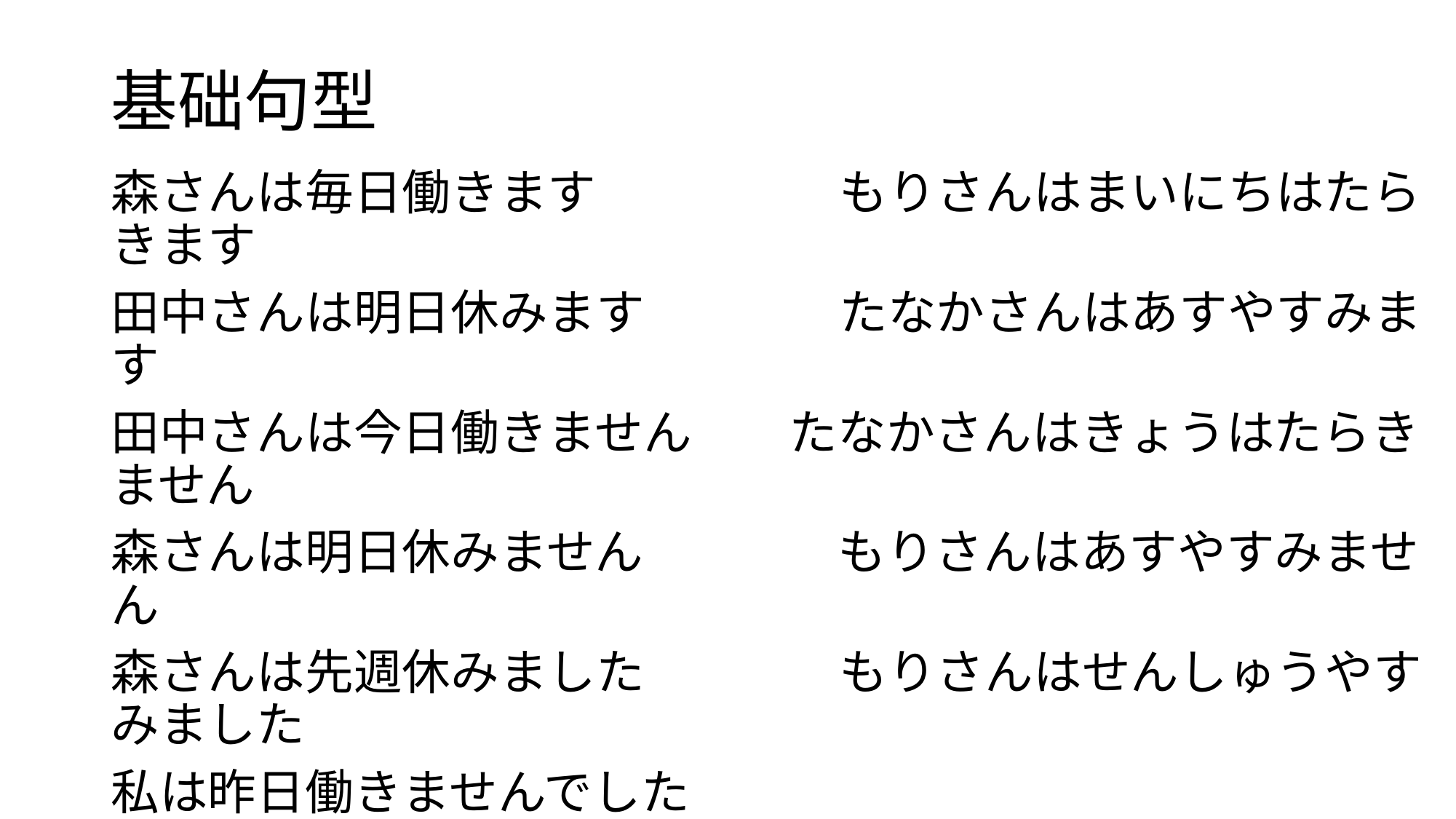

# 基础句型
森さんは毎日働きます　　　　　もりさんはまいにちはたらきます
田中さんは明日休みます　　　　たなかさんはあすやすみます
田中さんは今日働きません　　たなかさんはきょうはたらきません
森さんは明日休みません　　　　もりさんはあすやすみません
森さんは先週休みました　　　　もりさんはせんしゅうやすみました
私は昨日働きませんでした
わたしはきのうはたらきませんでした

田中さんは明日働きますか
李さんは先週働きますか